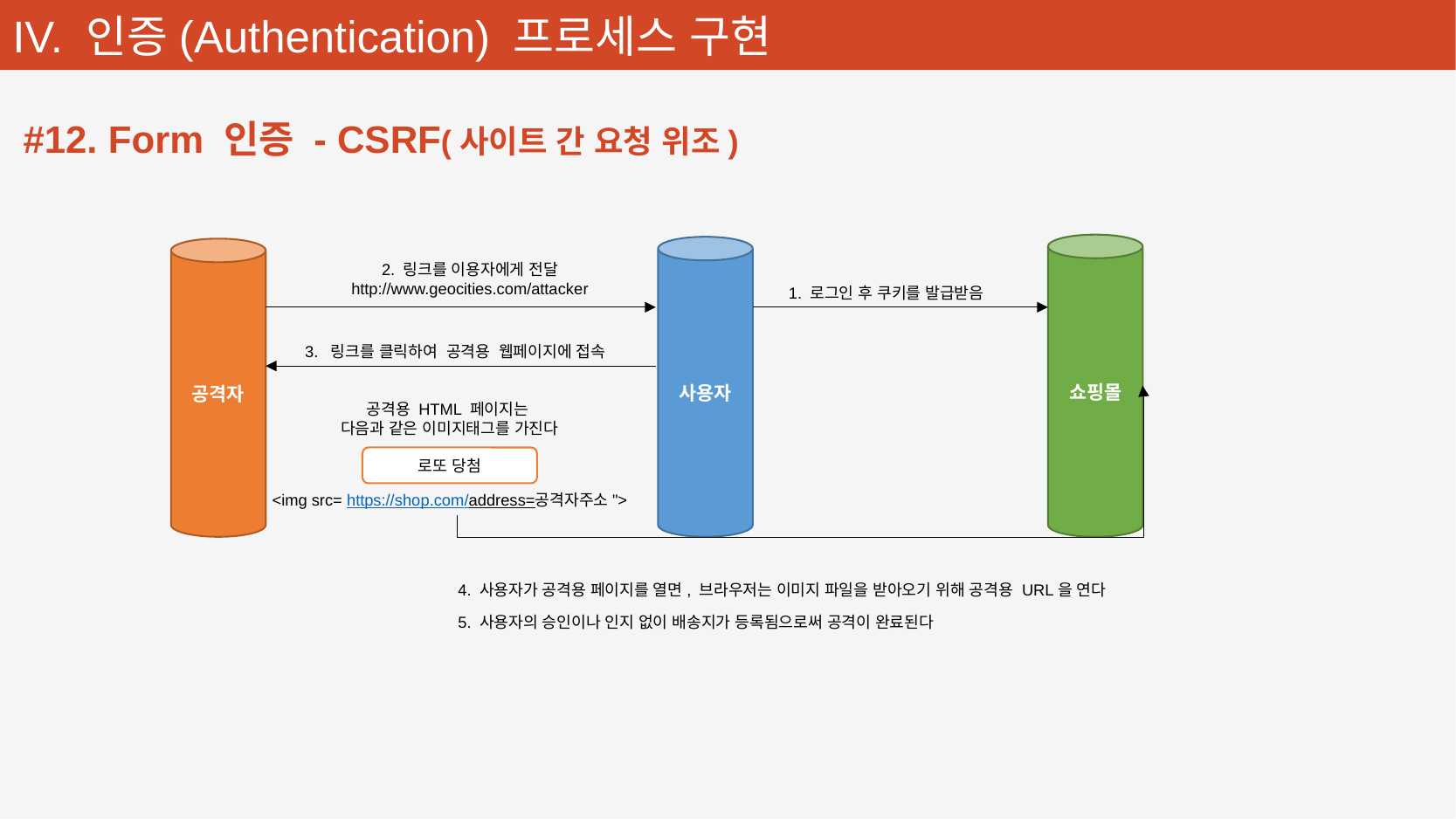

#12. Form 인증 - CSRF(사이트 간 요청 위조)
쇼핑몰
사용자
공격자
2. 링크를 이용자에게 전달
http://www.geocities.com/attacker
1. 로그인 후 쿠키를 발급받음
3.  링크를 클릭하여  공격용  웹페이지에 접속
공격용 HTML 페이지는
다음과 같은 이미지태그를 가진다
로또 당첨
<img src= https://shop.com/address=공격자주소">
4. 사용자가 공격용 페이지를 열면, 브라우저는 이미지 파일을 받아오기 위해 공격용 URL을 연다
5. 사용자의 승인이나 인지 없이 배송지가 등록됨으로써 공격이 완료된다